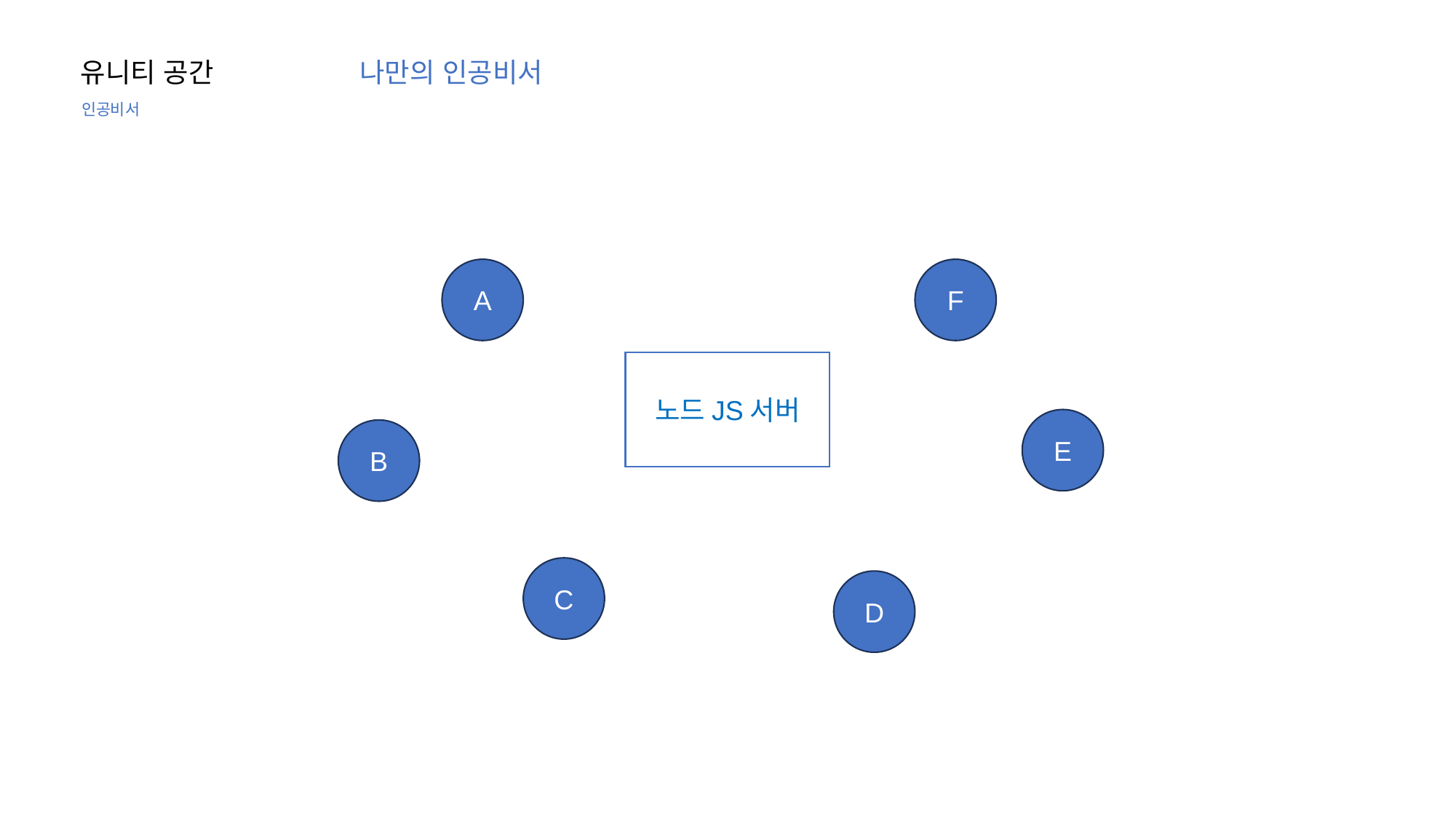

유니티 공간
나만의 인공비서
인공비서
A
F
노드JS서버
E
B
C
D